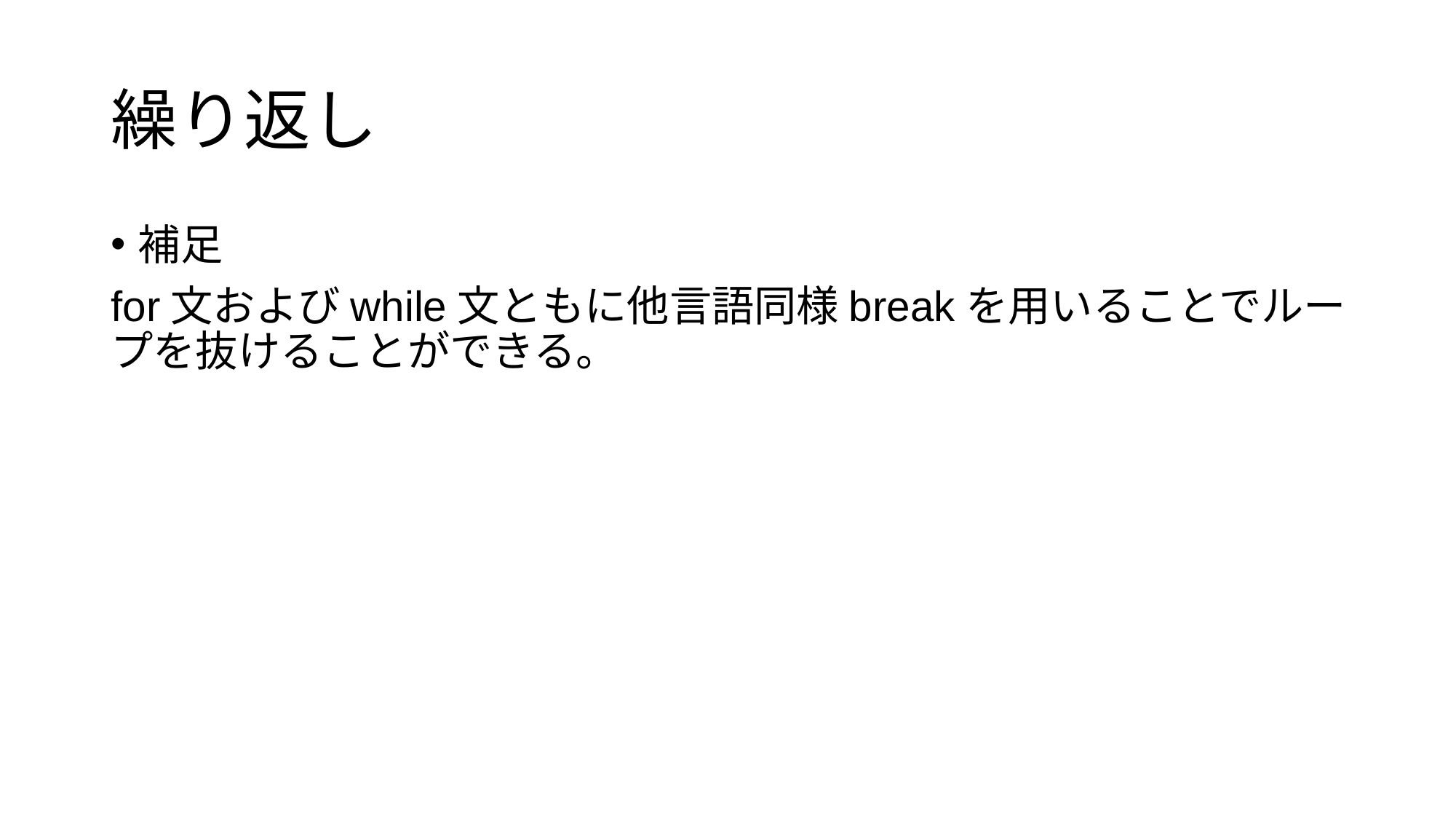

# 繰り返し
補足
for文およびwhile文ともに他言語同様breakを用いることでループを抜けることができる。